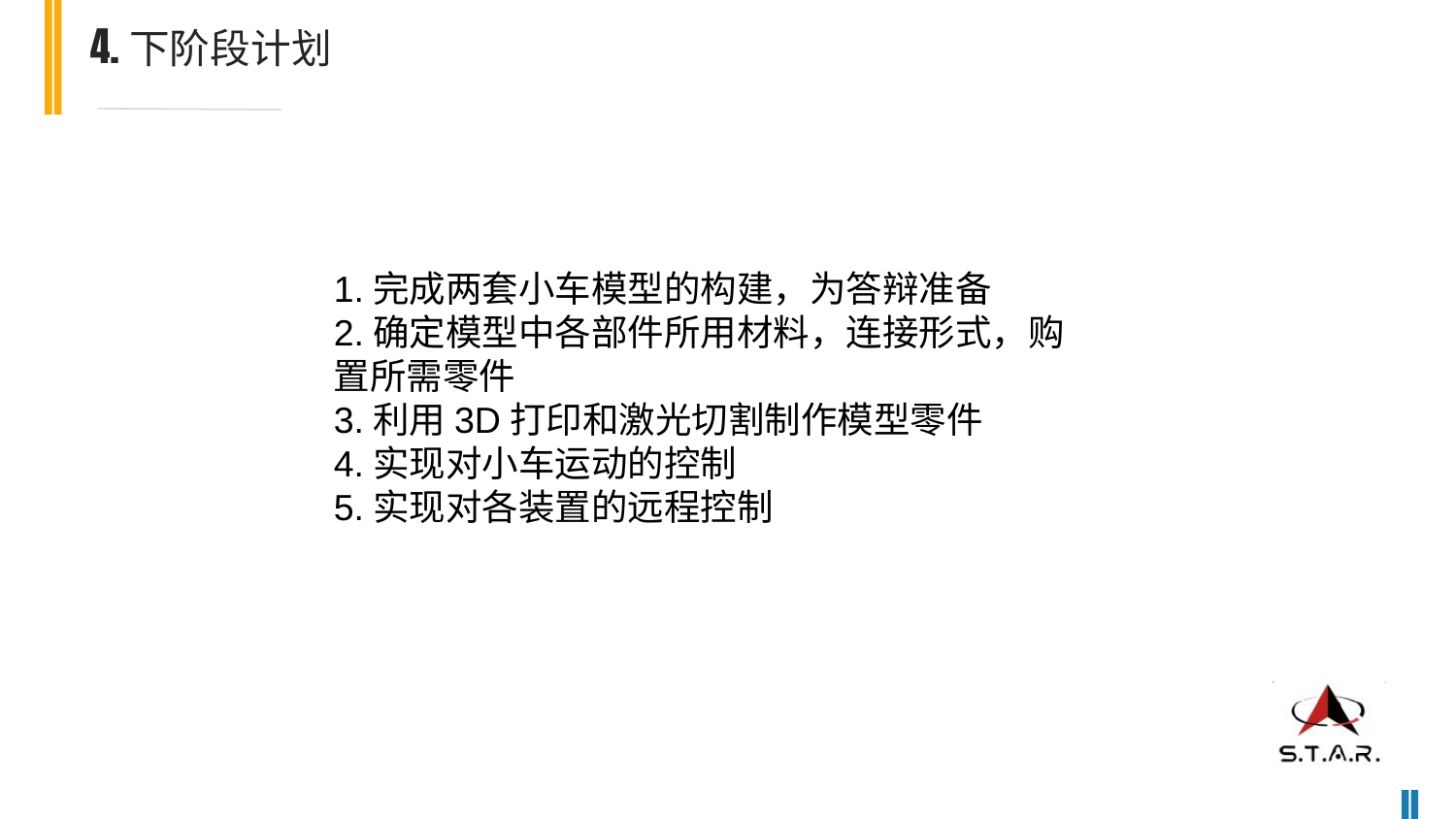

4.下阶段计划

1.完成两套小车模型的构建，为答辩准备
2.确定模型中各部件所用材料，连接形式，购置所需零件
3.利用3D打印和激光切割制作模型零件
4.实现对小车运动的控制
5.实现对各装置的远程控制